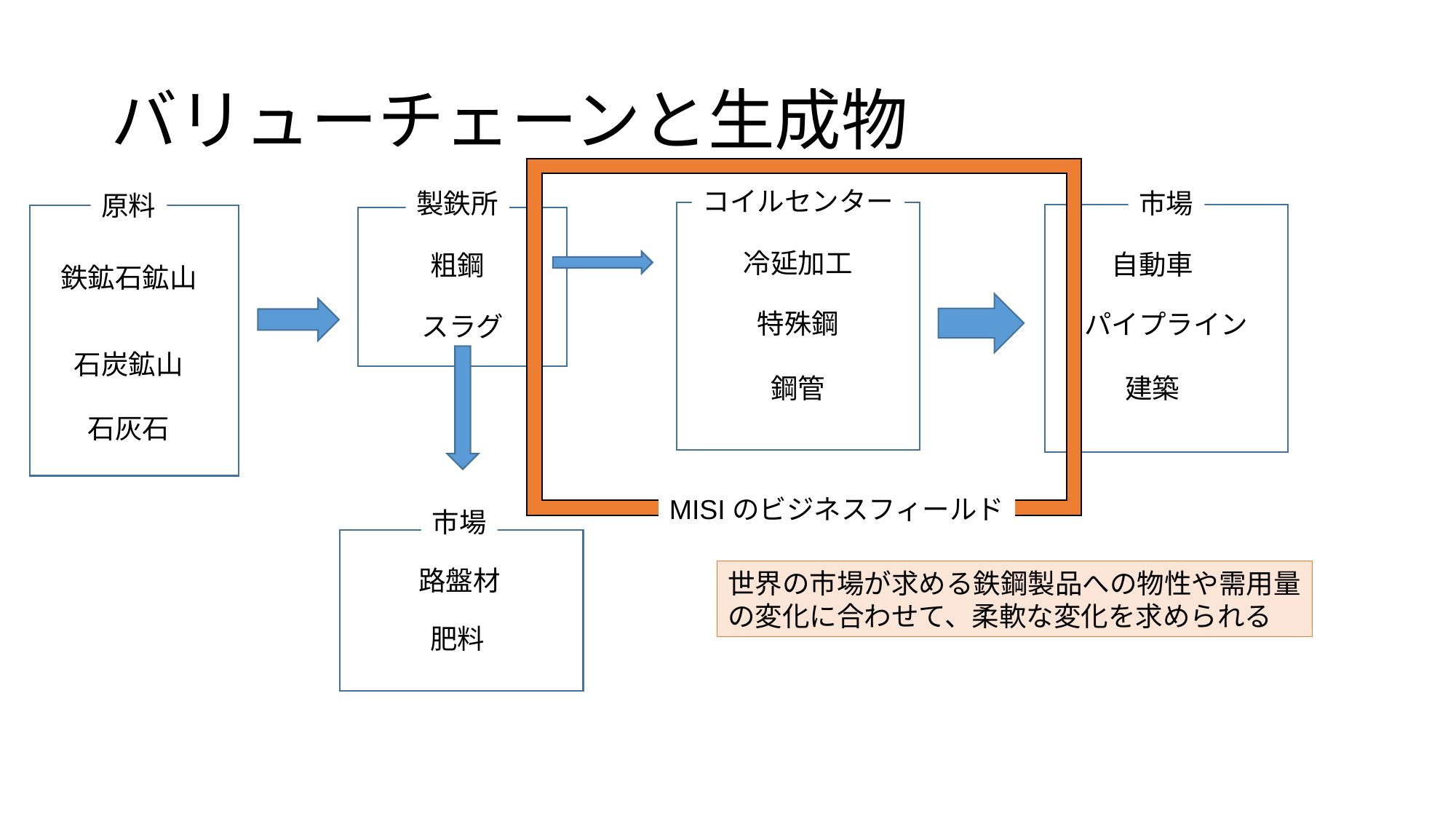

# バリューチェーンと生成物

コイルセンター

冷延加工
特殊鋼
製鉄所

粗鋼
スラグ
市場

自動車
パイプライン
原料

鉄鉱石鉱山

石炭鉱山

鋼管
建築
石灰石
MISIのビジネスフィールド
市場

路盤材
肥料
世界の市場が求める鉄鋼製品への物性や需用量の変化に合わせて、柔軟な変化を求められる